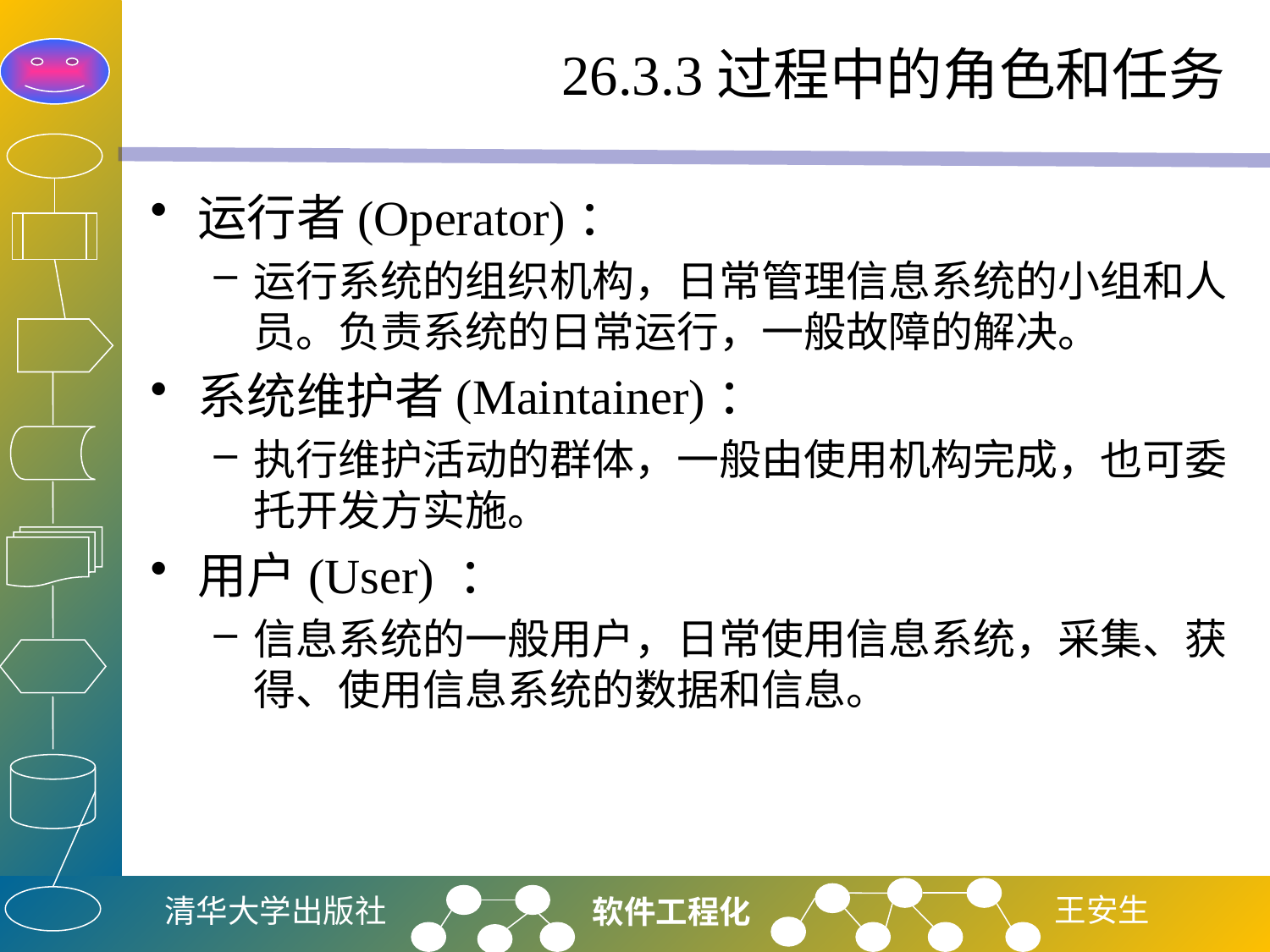

# 26.3.3过程中的角色和任务
运行者(Operator)：
运行系统的组织机构，日常管理信息系统的小组和人员。负责系统的日常运行，一般故障的解决。
系统维护者(Maintainer)：
执行维护活动的群体，一般由使用机构完成，也可委托开发方实施。
用户(User) ：
信息系统的一般用户，日常使用信息系统，采集、获得、使用信息系统的数据和信息。